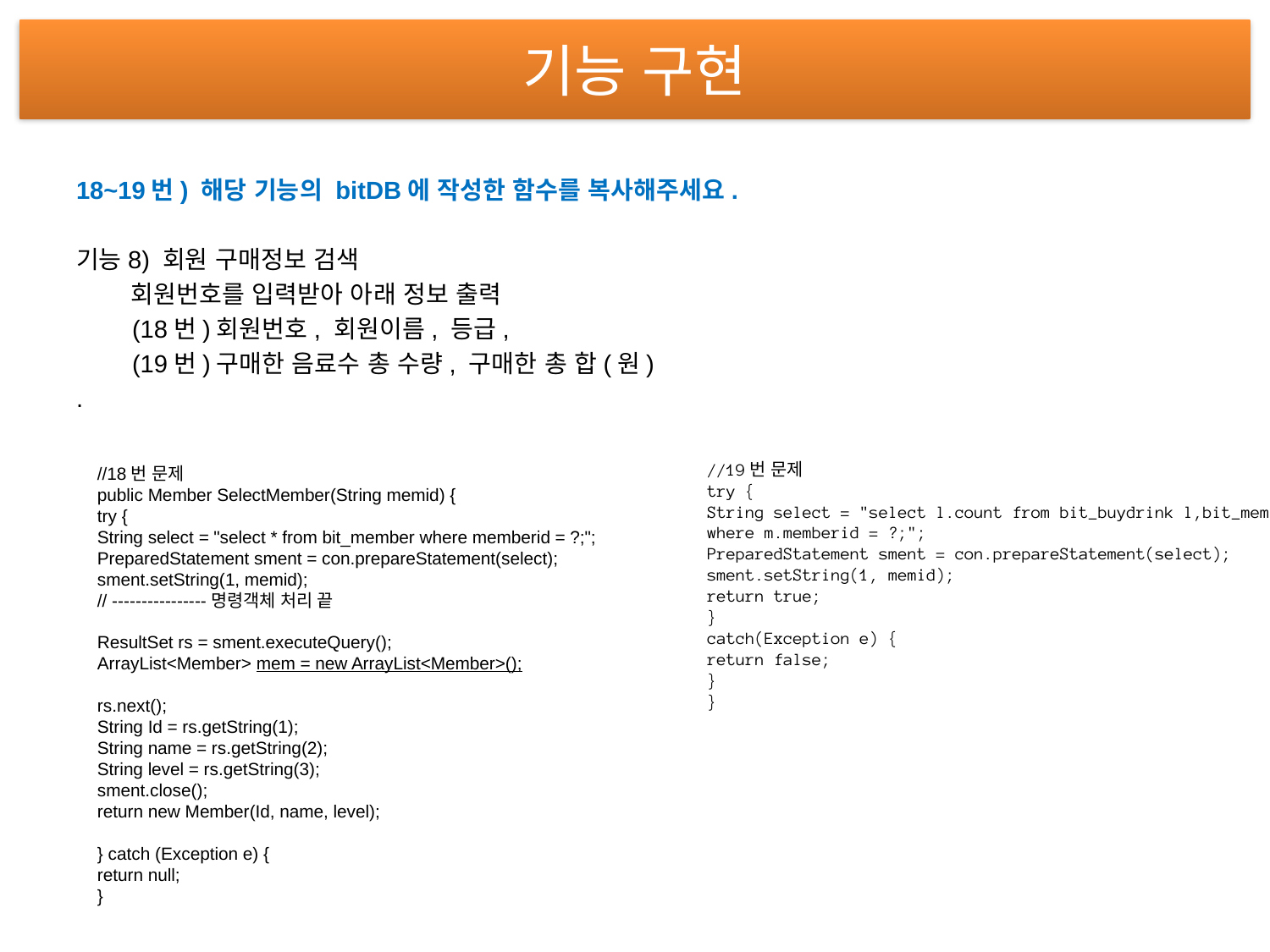

# 기능 구현
18~19번) 해당 기능의 bitDB에 작성한 함수를 복사해주세요.

기능8) 회원 구매정보 검색
       회원번호를 입력받아 아래 정보 출력
        (18번)회원번호, 회원이름, 등급,
        (19번)구매한 음료수 총 수량, 구매한 총 합(원)
.
//19번 문제
try {
String select = "select l.count from bit_buydrink l,bit_member m where m.memberid = ?;";
PreparedStatement sment = con.prepareStatement(select);
sment.setString(1, memid);
return true;
}
catch(Exception e) {
return false;
}
}
//18번 문제
public Member SelectMember(String memid) {
try {
String select = "select * from bit_member where memberid = ?;";
PreparedStatement sment = con.prepareStatement(select);
sment.setString(1, memid);
// ----------------명령객체 처리 끝

ResultSet rs = sment.executeQuery();
ArrayList<Member> mem = new ArrayList<Member>();

rs.next();
String Id = rs.getString(1);
String name = rs.getString(2);
String level = rs.getString(3);
sment.close();
return new Member(Id, name, level);

} catch (Exception e) {
return null;
}